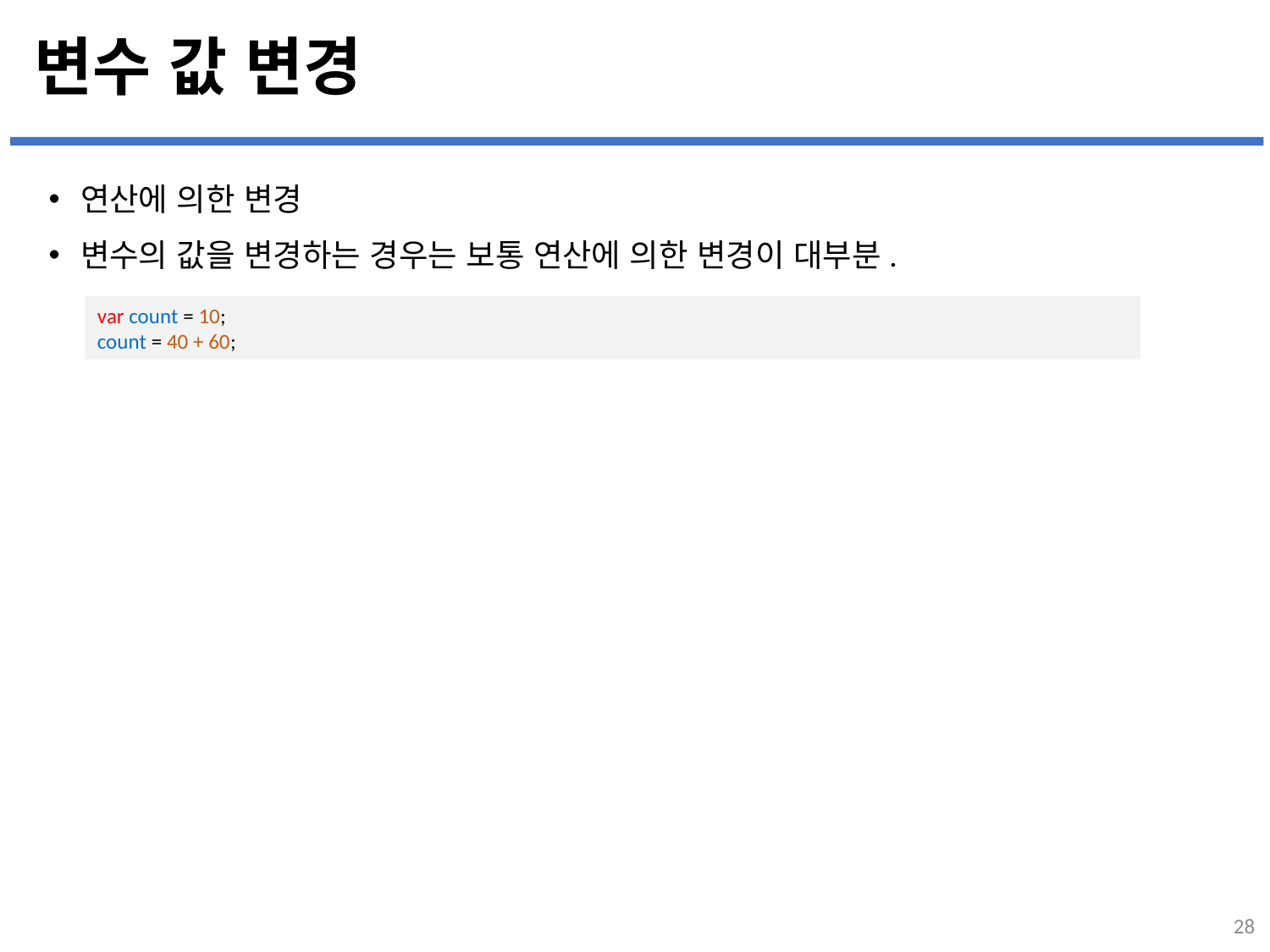

# 변수 값 변경
연산에 의한 변경
변수의 값을 변경하는 경우는 보통 연산에 의한 변경이 대부분.

var count = 10;
count = 40 + 60;
28